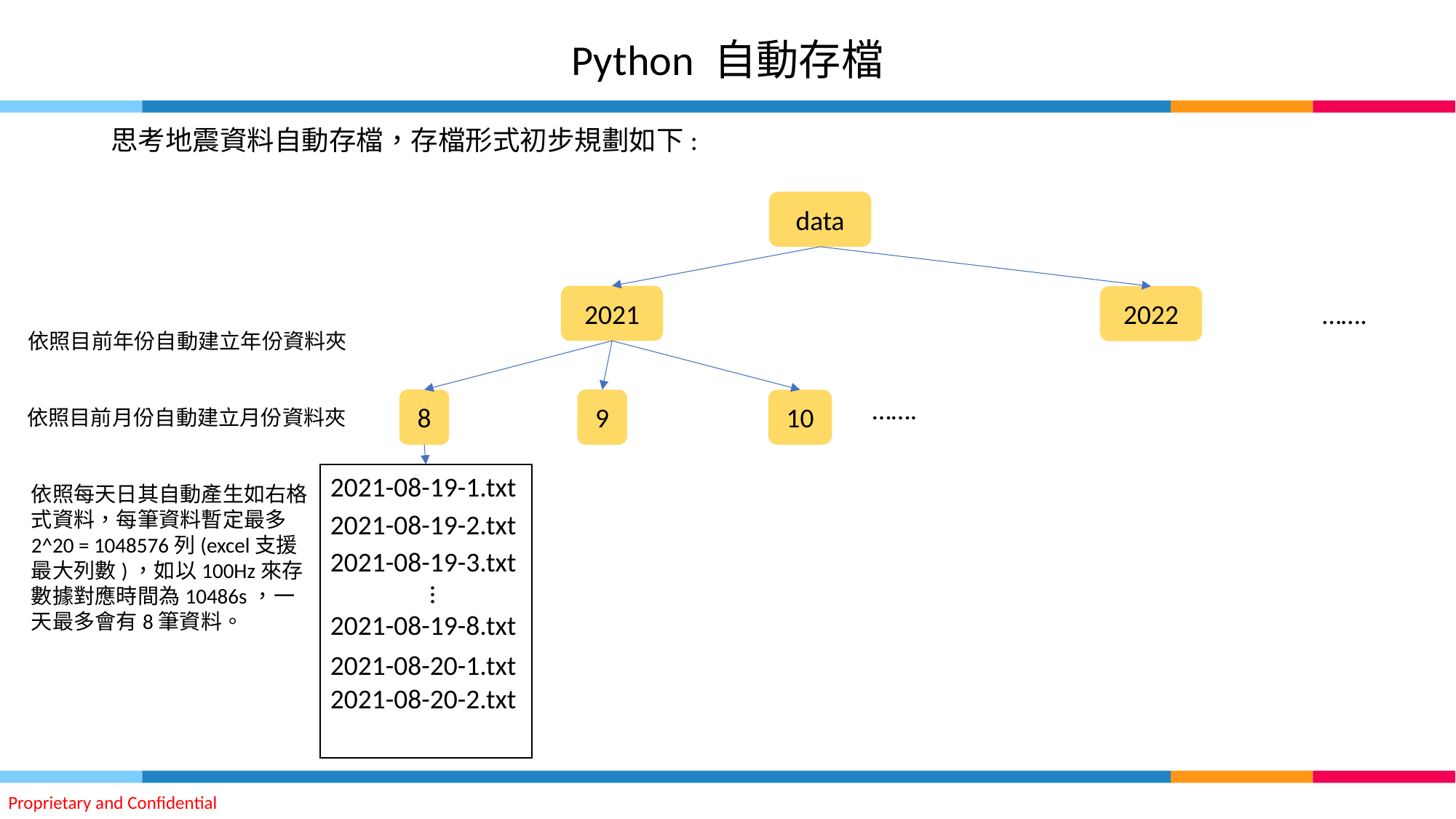

# Python 自動存檔
思考地震資料自動存檔，存檔形式初步規劃如下:
data
2021
2022
…….
依照目前年份自動建立年份資料夾
…….
8
9
10
依照目前月份自動建立月份資料夾

2021-08-19-1.txt
依照每天日其自動產生如右格式資料，每筆資料暫定最多2^20 = 1048576列(excel支援最大列數)，如以100Hz來存數據對應時間為10486s，一天最多會有8筆資料。
2021-08-19-2.txt
2021-08-19-3.txt
…
2021-08-19-8.txt
2021-08-20-1.txt
2021-08-20-2.txt